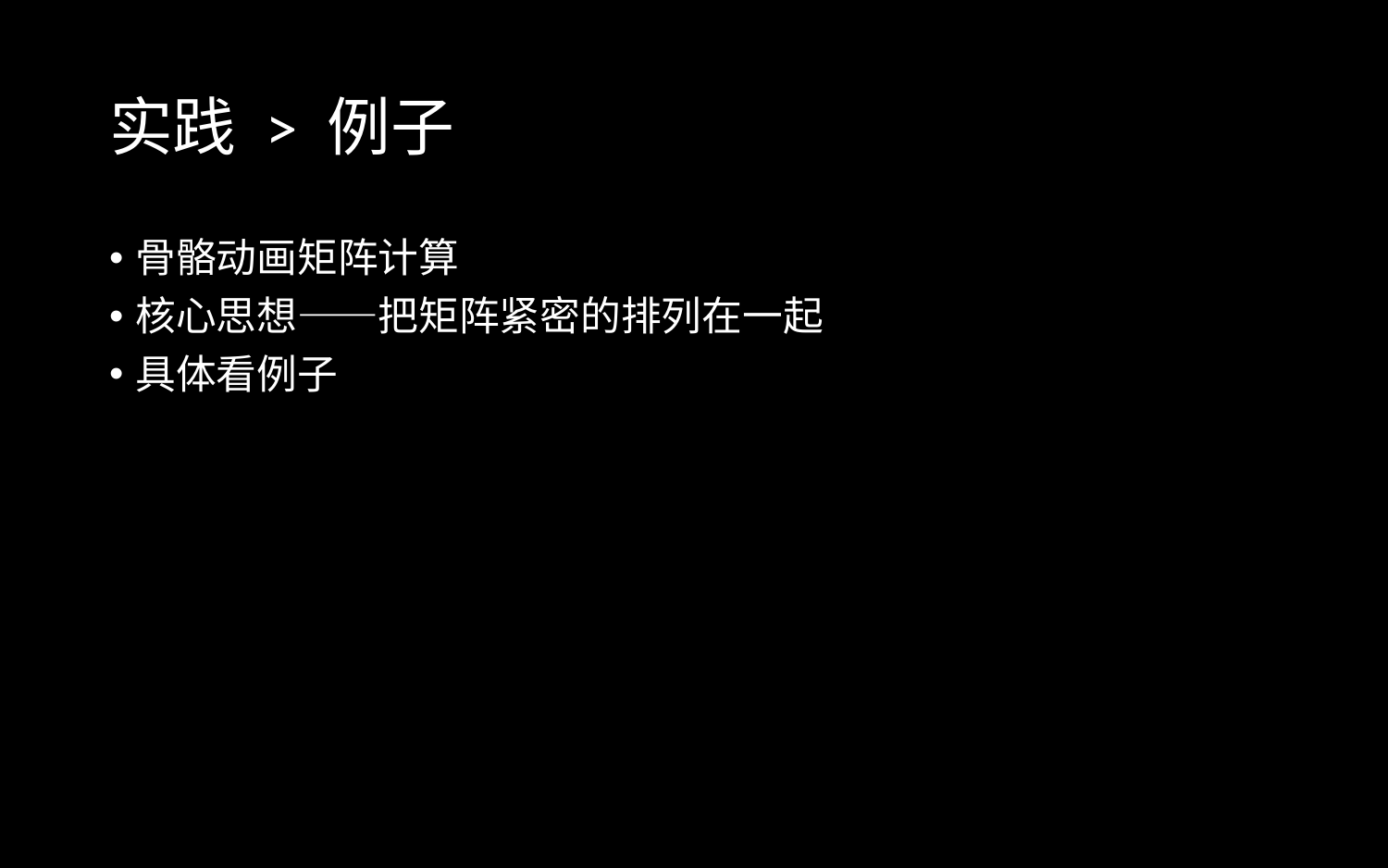

# 实践 > 例子
骨骼动画矩阵计算
核心思想——把矩阵紧密的排列在一起
具体看例子